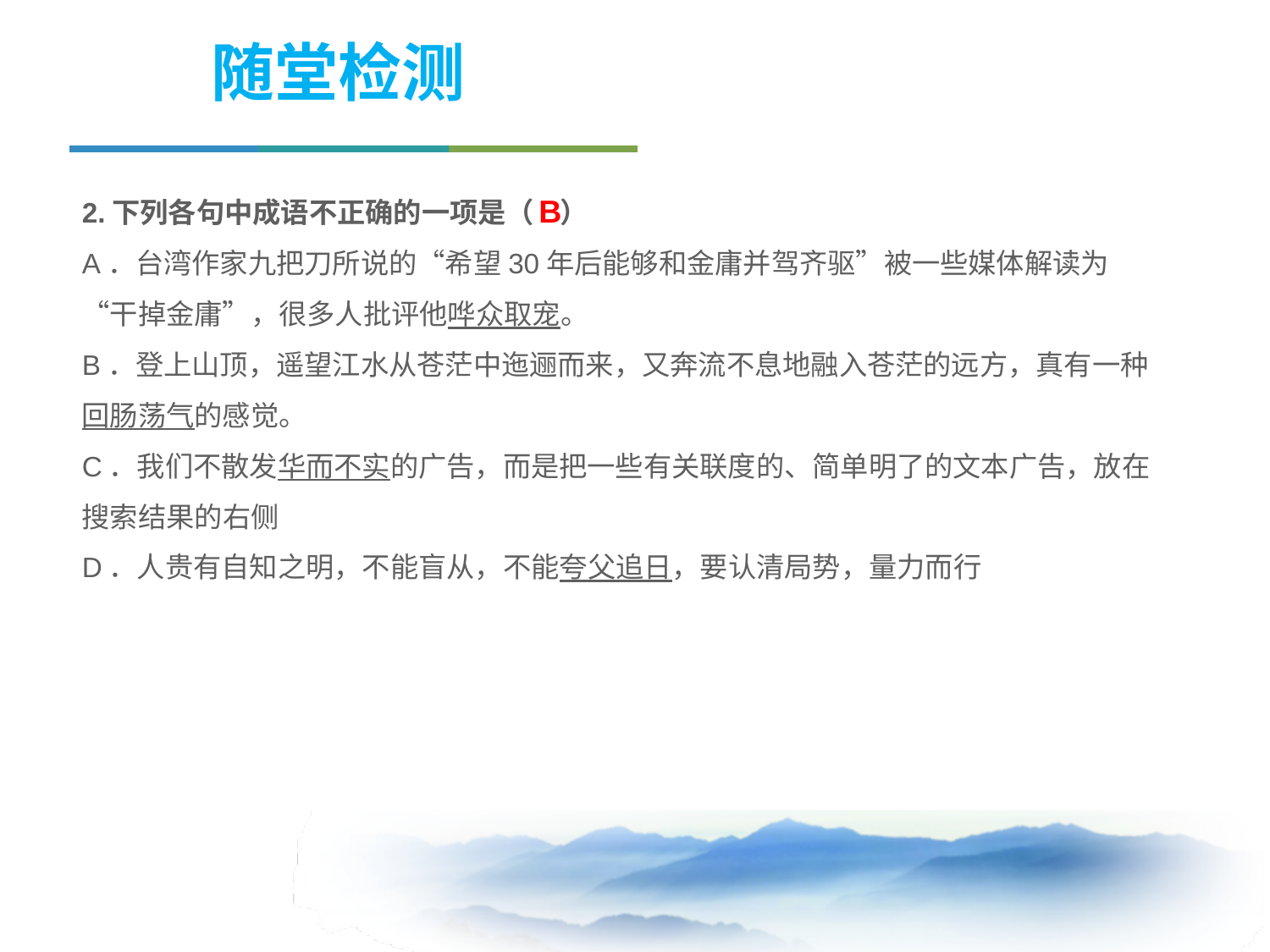

随堂检测

2.下列各句中成语不正确的一项是（    ）
A．台湾作家九把刀所说的“希望30年后能够和金庸并驾齐驱”被一些媒体解读为 “干掉金庸”，很多人批评他哗众取宠。
B．登上山顶，遥望江水从苍茫中迤逦而来，又奔流不息地融入苍茫的远方，真有一种回肠荡气的感觉。
C．我们不散发华而不实的广告，而是把一些有关联度的、简单明了的文本广告，放在搜索结果的右侧
D．人贵有自知之明，不能盲从，不能夸父追日，要认清局势，量力而行
B